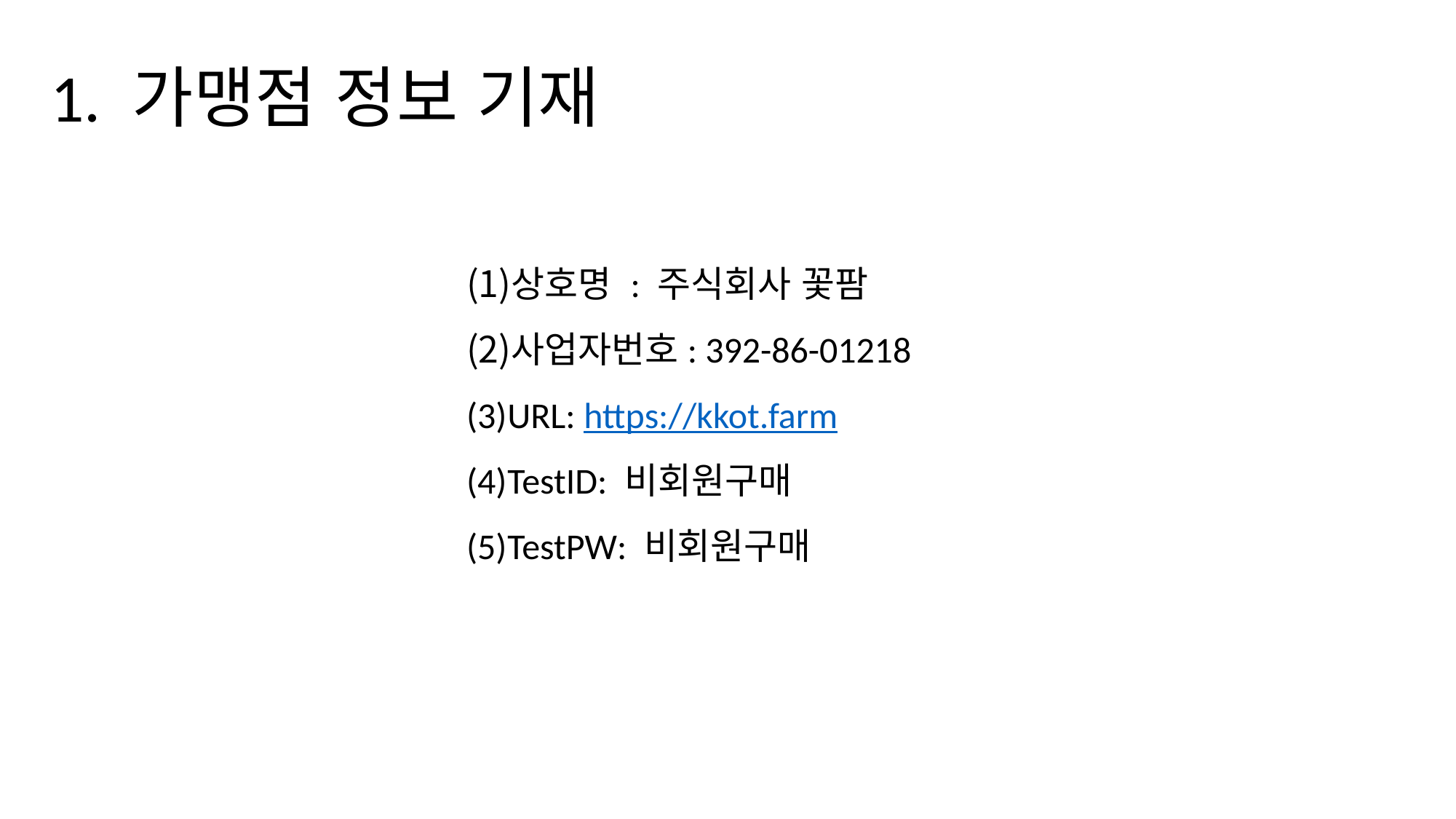

1. 가맹점 정보 기재
상호명 : 주식회사 꽃팜
사업자번호: 392-86-01218
URL: https://kkot.farm
TestID: 비회원구매
TestPW: 비회원구매